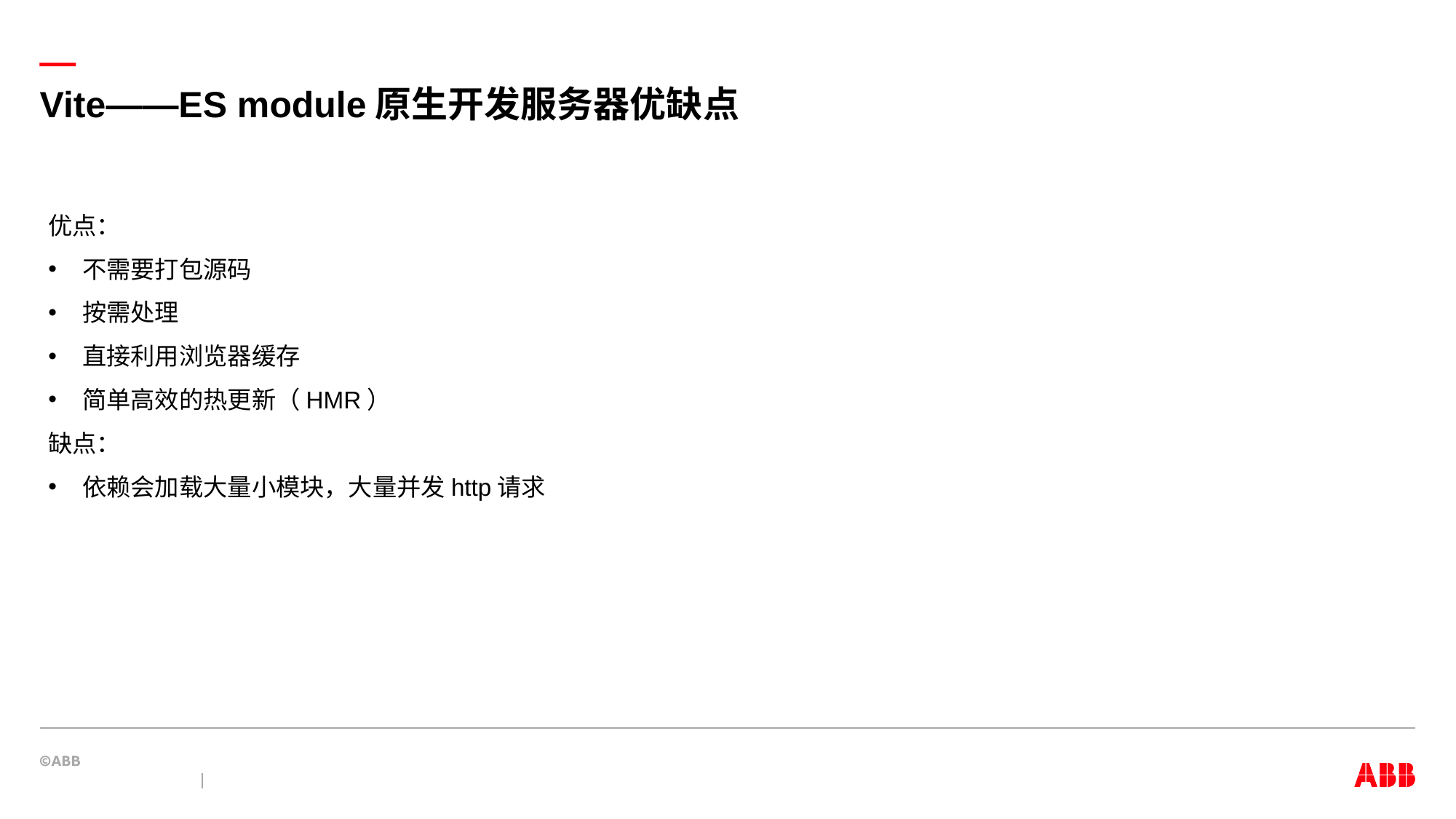

# Vite——ES module原生开发服务器优缺点
优点：
不需要打包源码
按需处理
直接利用浏览器缓存
简单高效的热更新（HMR）
缺点：
依赖会加载大量小模块，大量并发http请求